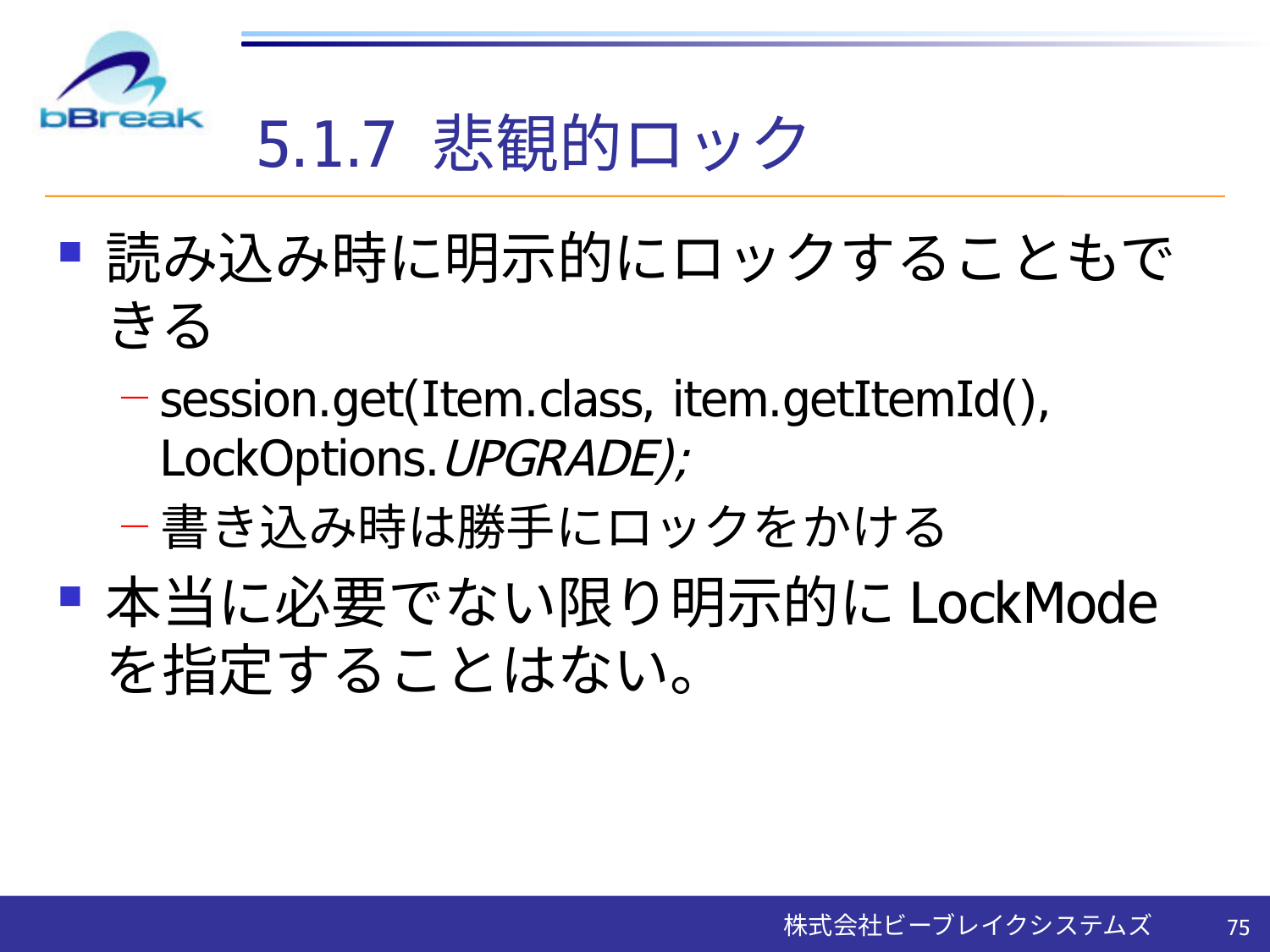

# 5.1.7 悲観的ロック
読み込み時に明示的にロックすることもできる
session.get(Item.class, item.getItemId(), LockOptions.UPGRADE);
書き込み時は勝手にロックをかける
本当に必要でない限り明示的にLockModeを指定することはない。